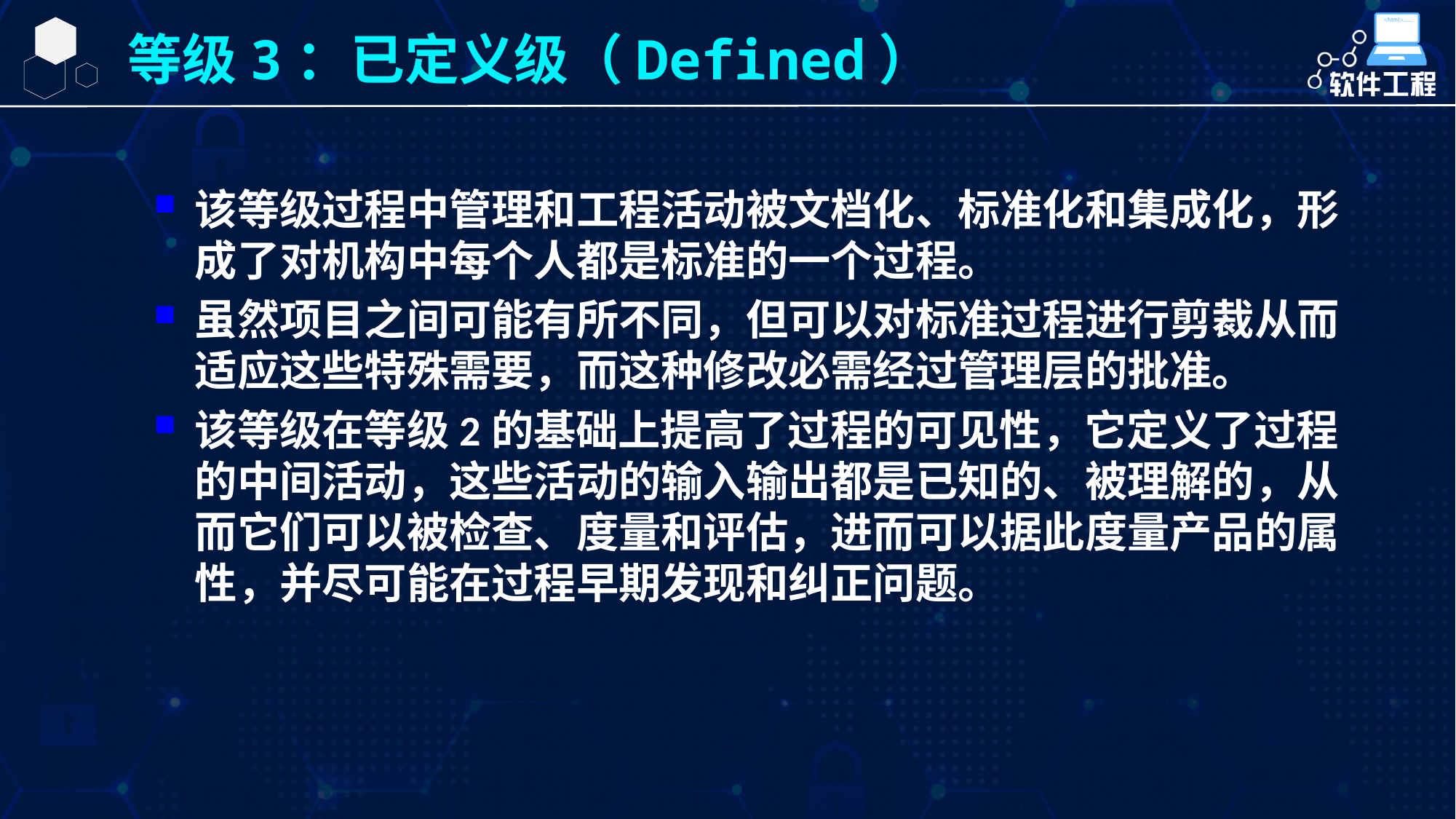

等级3：已定义级（Defined）
该等级过程中管理和工程活动被文档化、标准化和集成化，形成了对机构中每个人都是标准的一个过程。
虽然项目之间可能有所不同，但可以对标准过程进行剪裁从而适应这些特殊需要，而这种修改必需经过管理层的批准。
该等级在等级2的基础上提高了过程的可见性，它定义了过程的中间活动，这些活动的输入输出都是已知的、被理解的，从而它们可以被检查、度量和评估，进而可以据此度量产品的属性，并尽可能在过程早期发现和纠正问题。